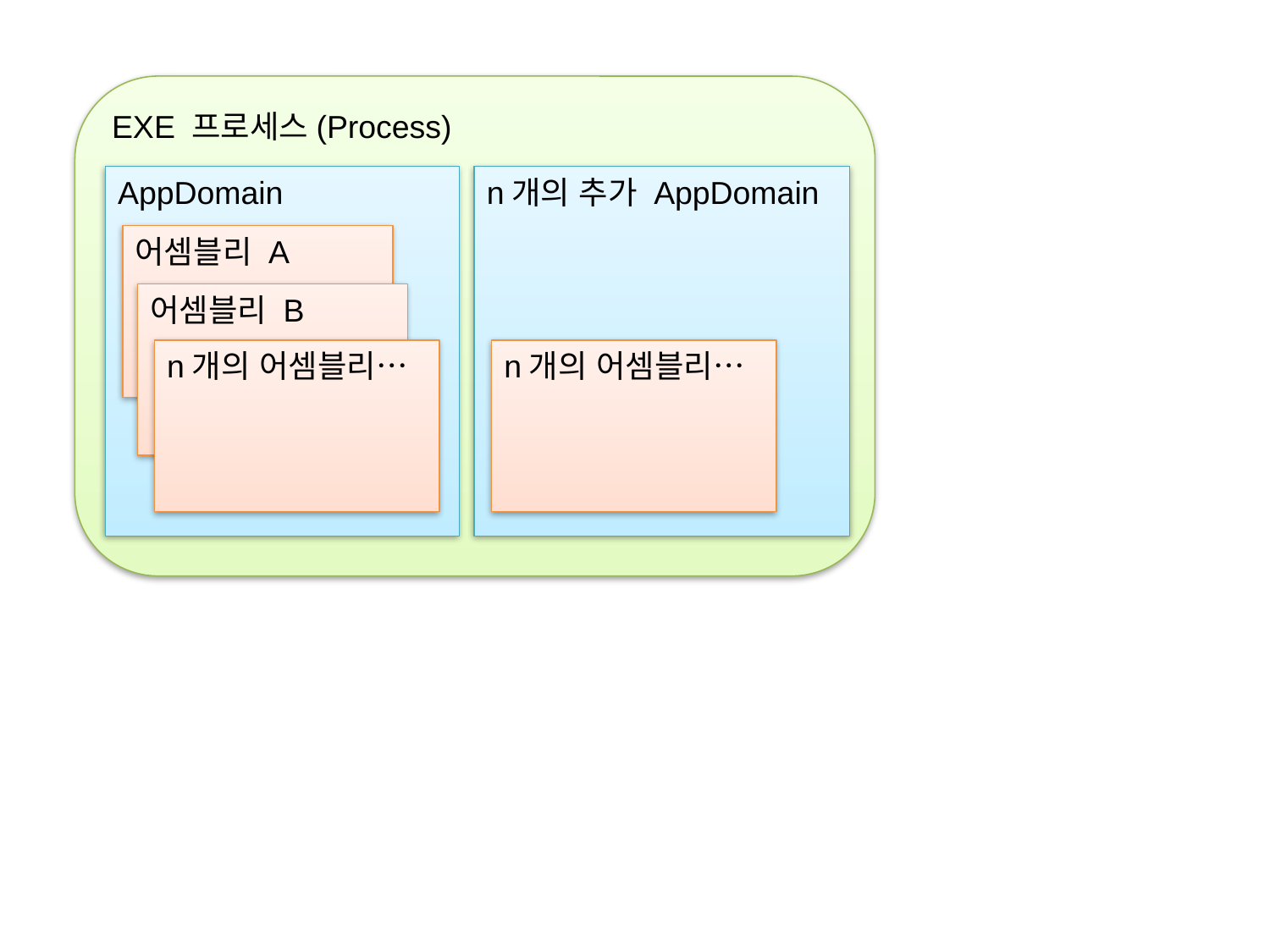

EXE 프로세스(Process)
AppDomain
어셈블리 A
어셈블리 B
n개의 어셈블리…
n개의 추가 AppDomain
n개의 어셈블리…